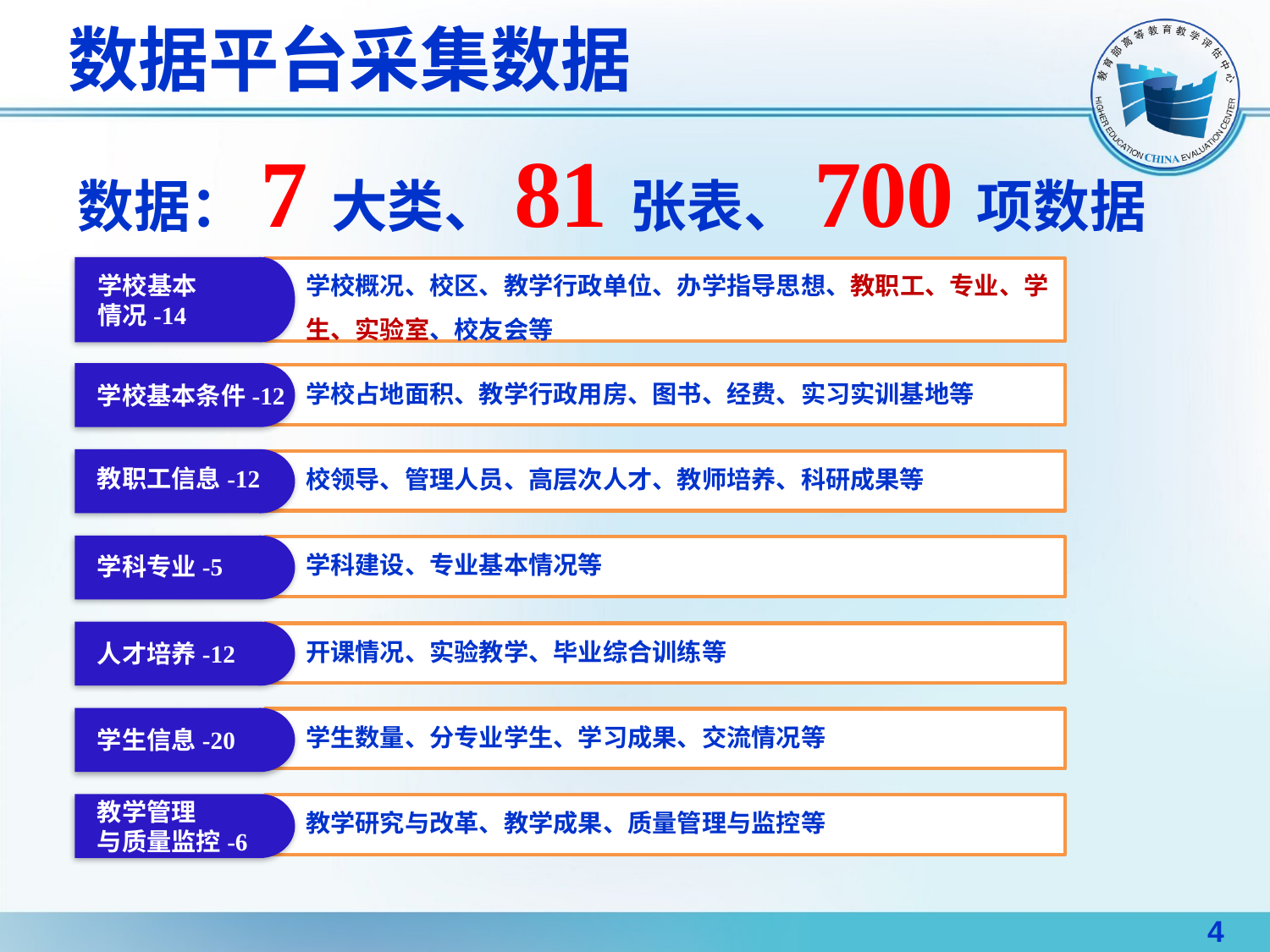

数据平台采集数据
数据：7大类、81张表、700项数据

学校概况、校区、教学行政单位、办学指导思想、教职工、专业、学生、实验室、校友会等
学校基本
情况-14

学校占地面积、教学行政用房、图书、经费、实习实训基地等
学校基本条件-12

校领导、管理人员、高层次人才、教师培养、科研成果等
教职工信息-12

学科建设、专业基本情况等
学科专业-5

开课情况、实验教学、毕业综合训练等
人才培养-12

学生数量、分专业学生、学习成果、交流情况等
学生信息-20
教学管理
与质量监控-6

教学研究与改革、教学成果、质量管理与监控等